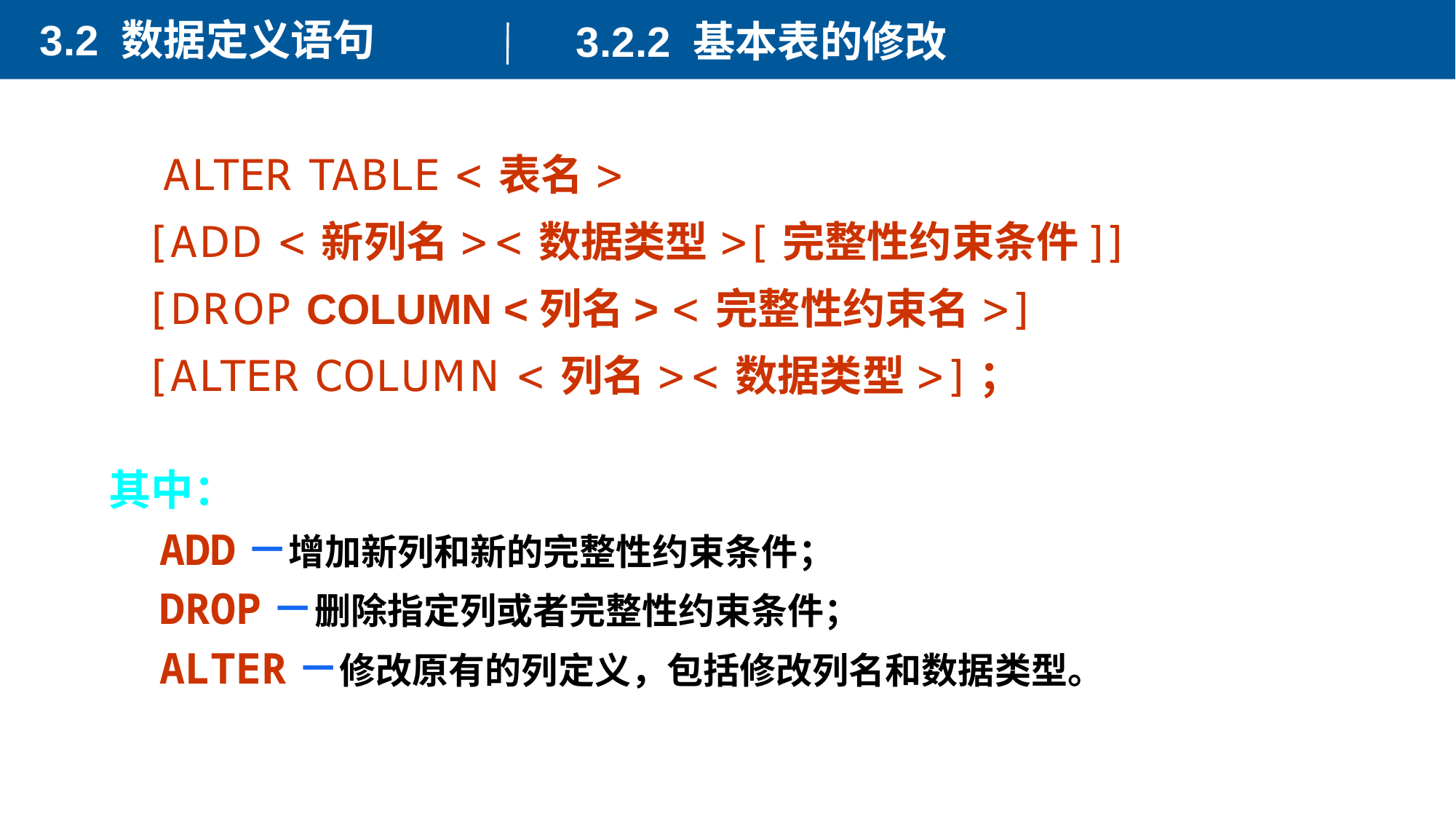

3.2 数据定义语句
3.2.2 基本表的修改
 ALTER TABLE <表名>
[ADD <新列名><数据类型>[完整性约束条件]]
[DROP COLUMN <列名> <完整性约束名>]
[ALTER COLUMN <列名><数据类型>]；
其中：
  ADD－增加新列和新的完整性约束条件；
  DROP－删除指定列或者完整性约束条件；
  ALTER－修改原有的列定义，包括修改列名和数据类型。